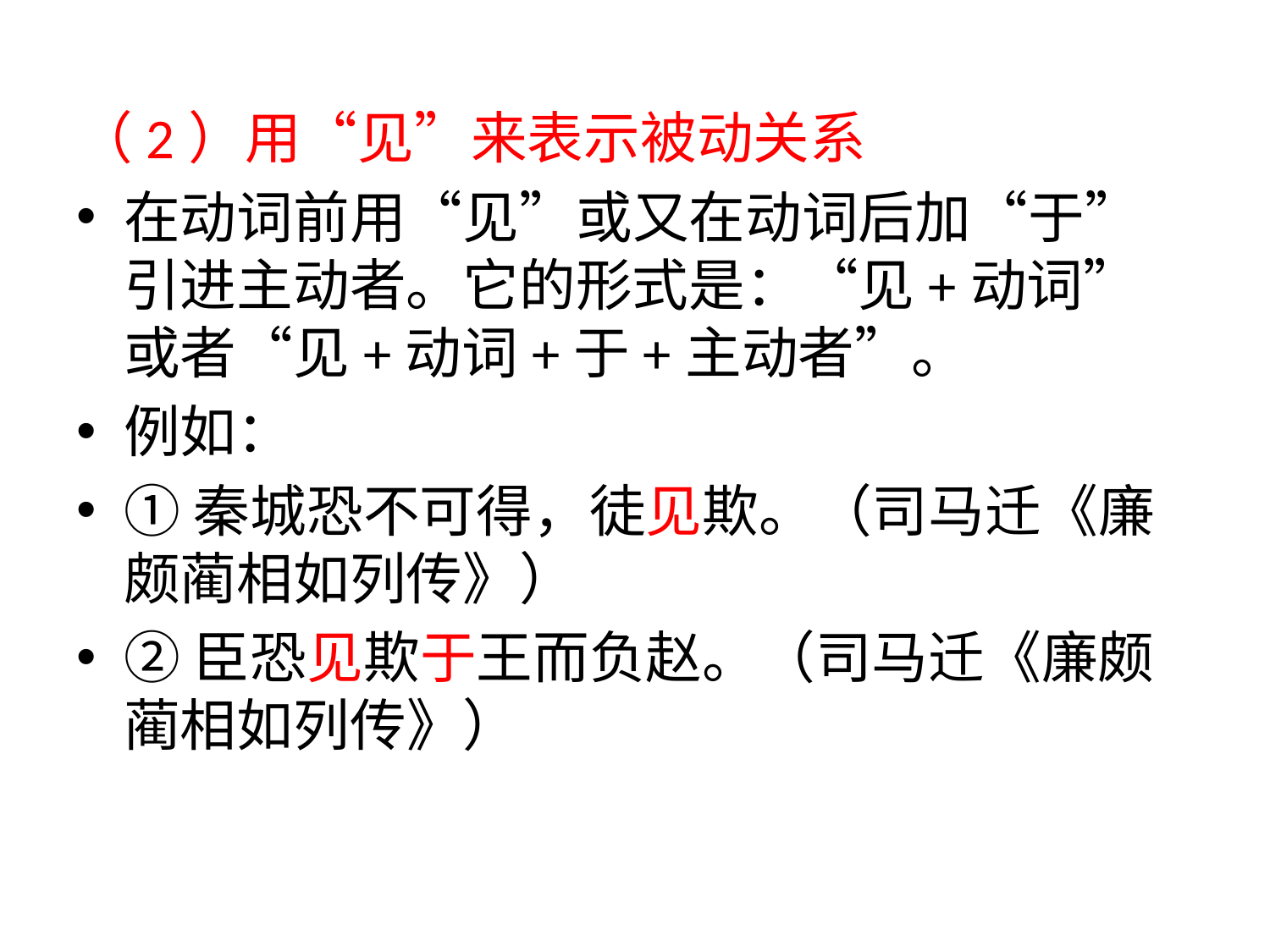

#
（2）用“见”来表示被动关系
在动词前用“见”或又在动词后加“于”引进主动者。它的形式是：“见+动词”或者“见+动词+于+主动者”。
例如：
①秦城恐不可得，徒见欺。（司马迁《廉颇蔺相如列传》）
②臣恐见欺于王而负赵。（司马迁《廉颇蔺相如列传》）